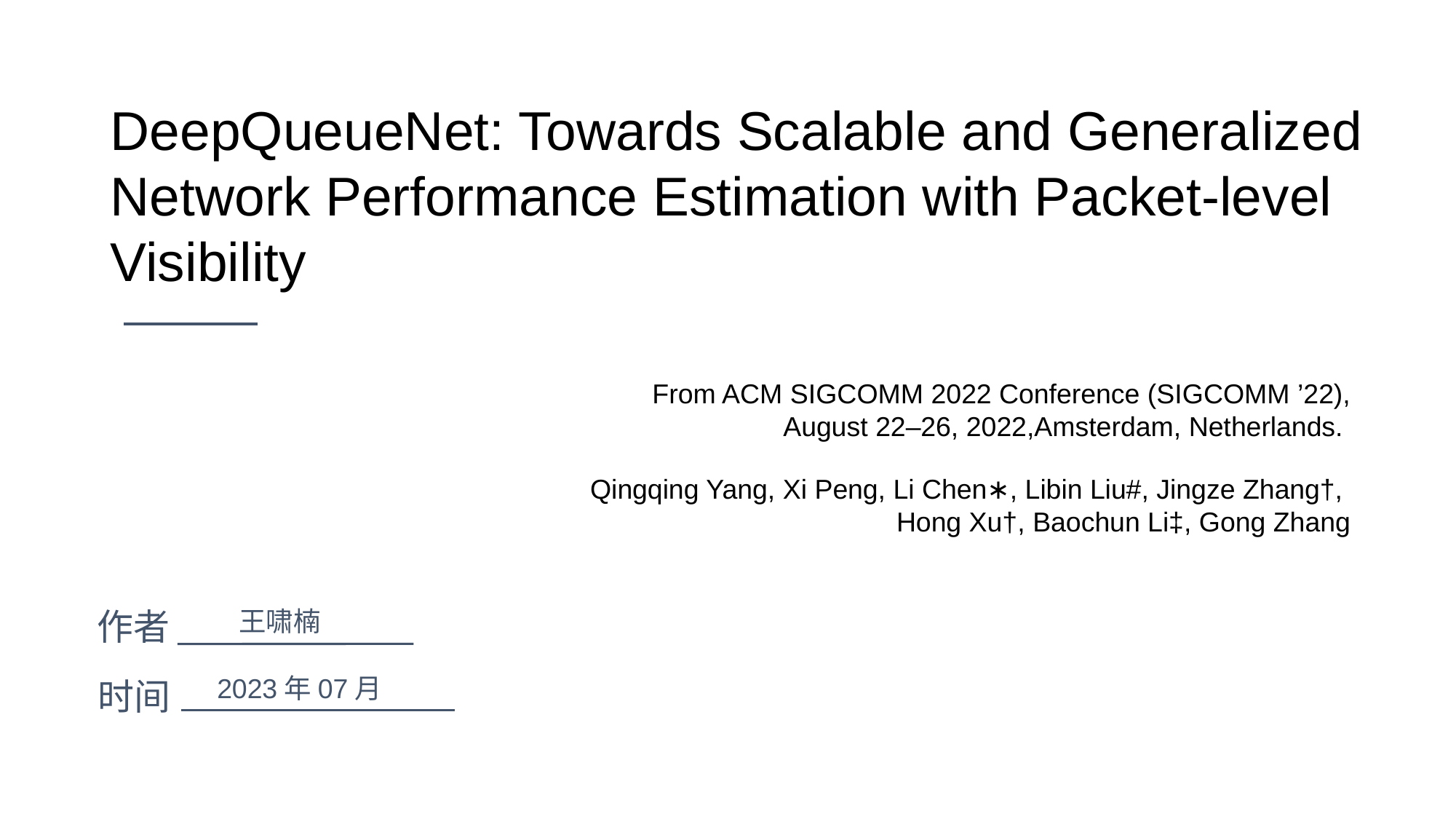

DeepQueueNet: Towards Scalable and Generalized Network Performance Estimation with Packet-level Visibility
From ACM SIGCOMM 2022 Conference (SIGCOMM ’22),
August 22–26, 2022,Amsterdam, Netherlands.
Qingqing Yang, Xi Peng, Li Chen∗, Libin Liu#, Jingze Zhang†,
Hong Xu†, Baochun Li‡, Gong Zhang
作者
     王啸楠
2023年07月
时间